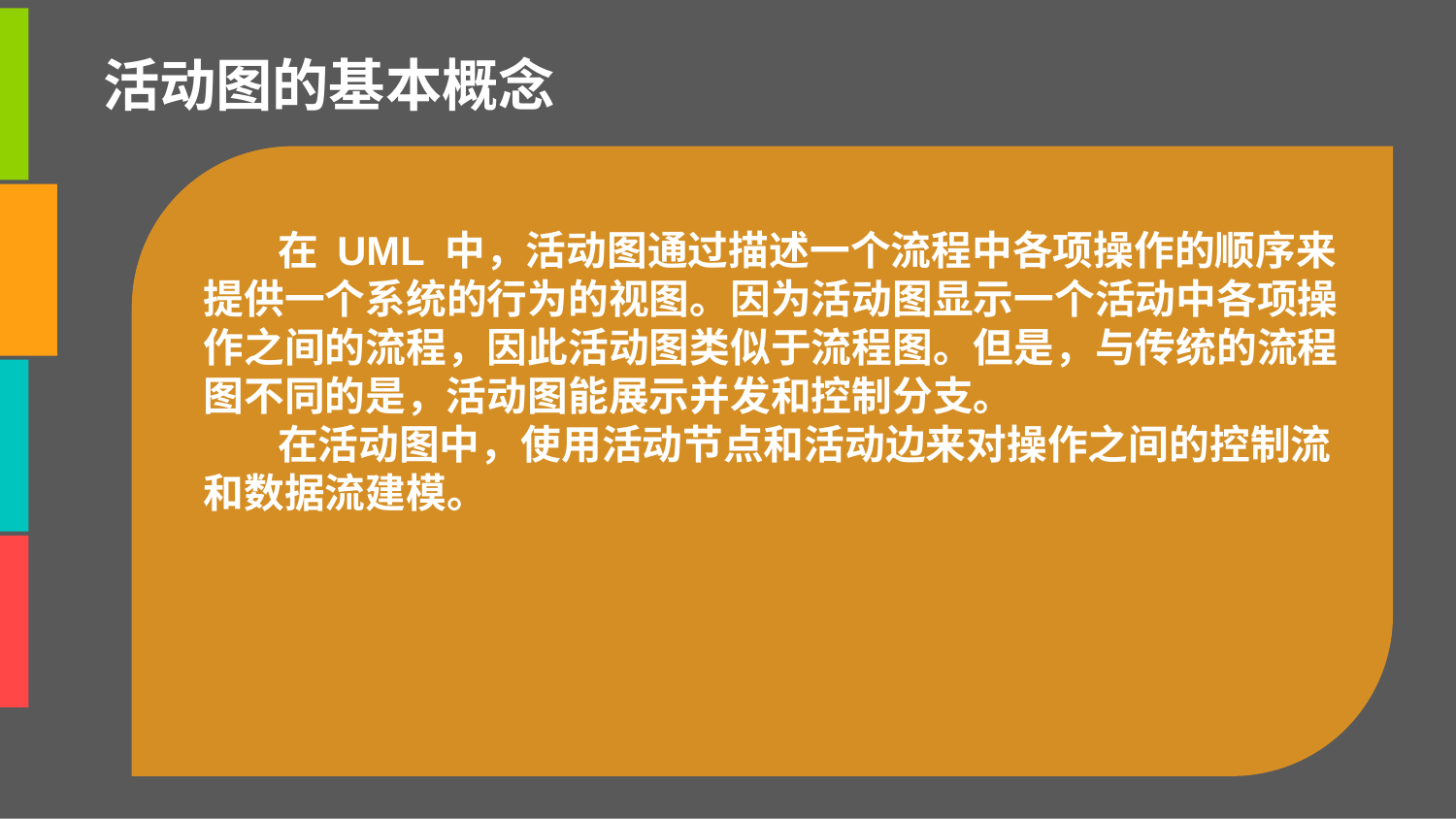

活动图的基本概念

       在 UML 中，活动图通过描述一个流程中各项操作的顺序来提供一个系统的行为的视图。因为活动图显示一个活动中各项操作之间的流程，因此活动图类似于流程图。但是，与传统的流程图不同的是，活动图能展示并发和控制分支。
       在活动图中，使用活动节点和活动边来对操作之间的控制流和数据流建模。